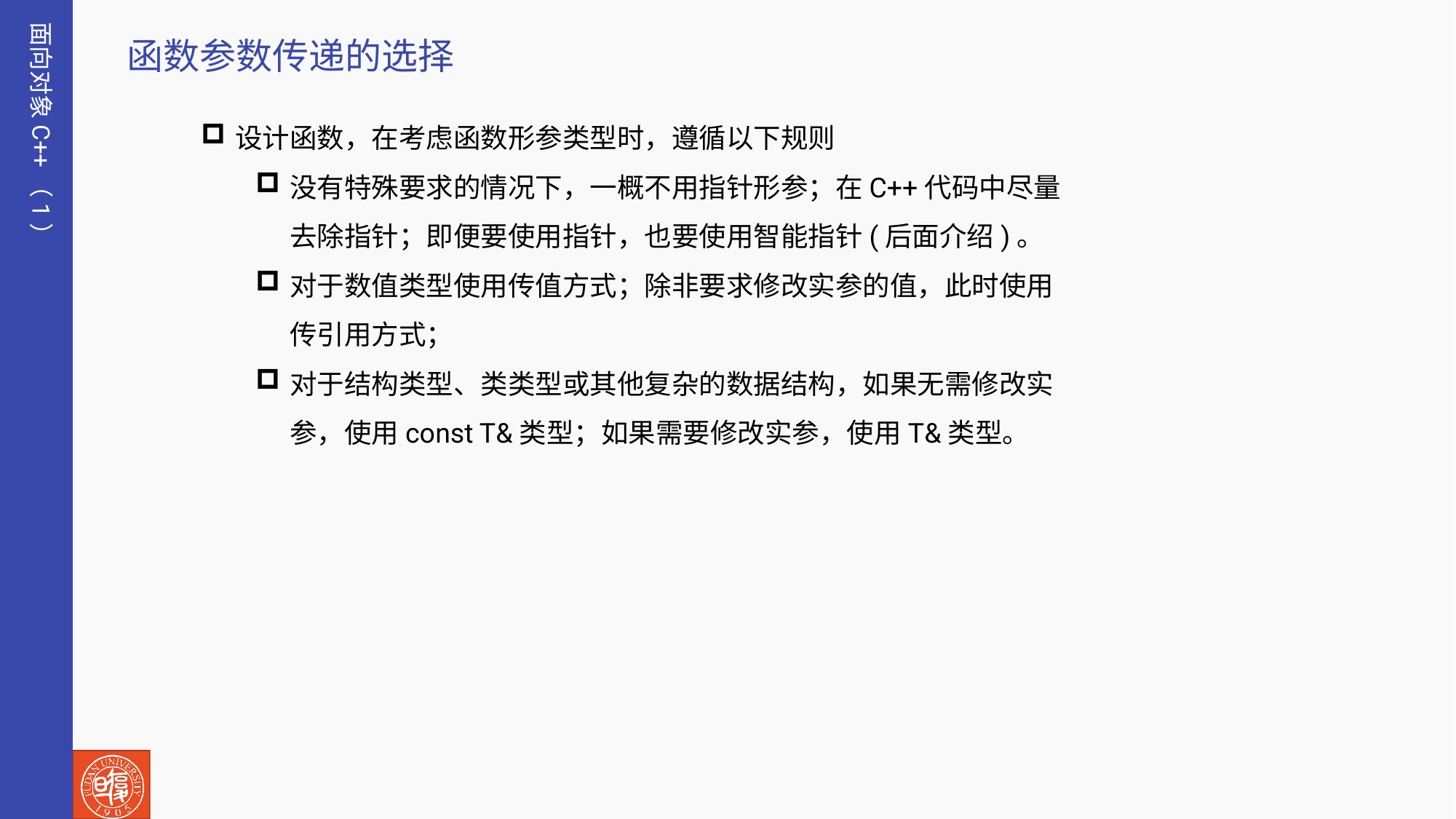

面向对象C++（1）
函数参数传递的选择
设计函数，在考虑函数形参类型时，遵循以下规则
没有特殊要求的情况下，一概不用指针形参；在C++代码中尽量去除指针；即便要使用指针，也要使用智能指针(后面介绍)。
对于数值类型使用传值方式；除非要求修改实参的值，此时使用传引用方式；
对于结构类型、类类型或其他复杂的数据结构，如果无需修改实参，使用const T&类型；如果需要修改实参，使用T&类型。